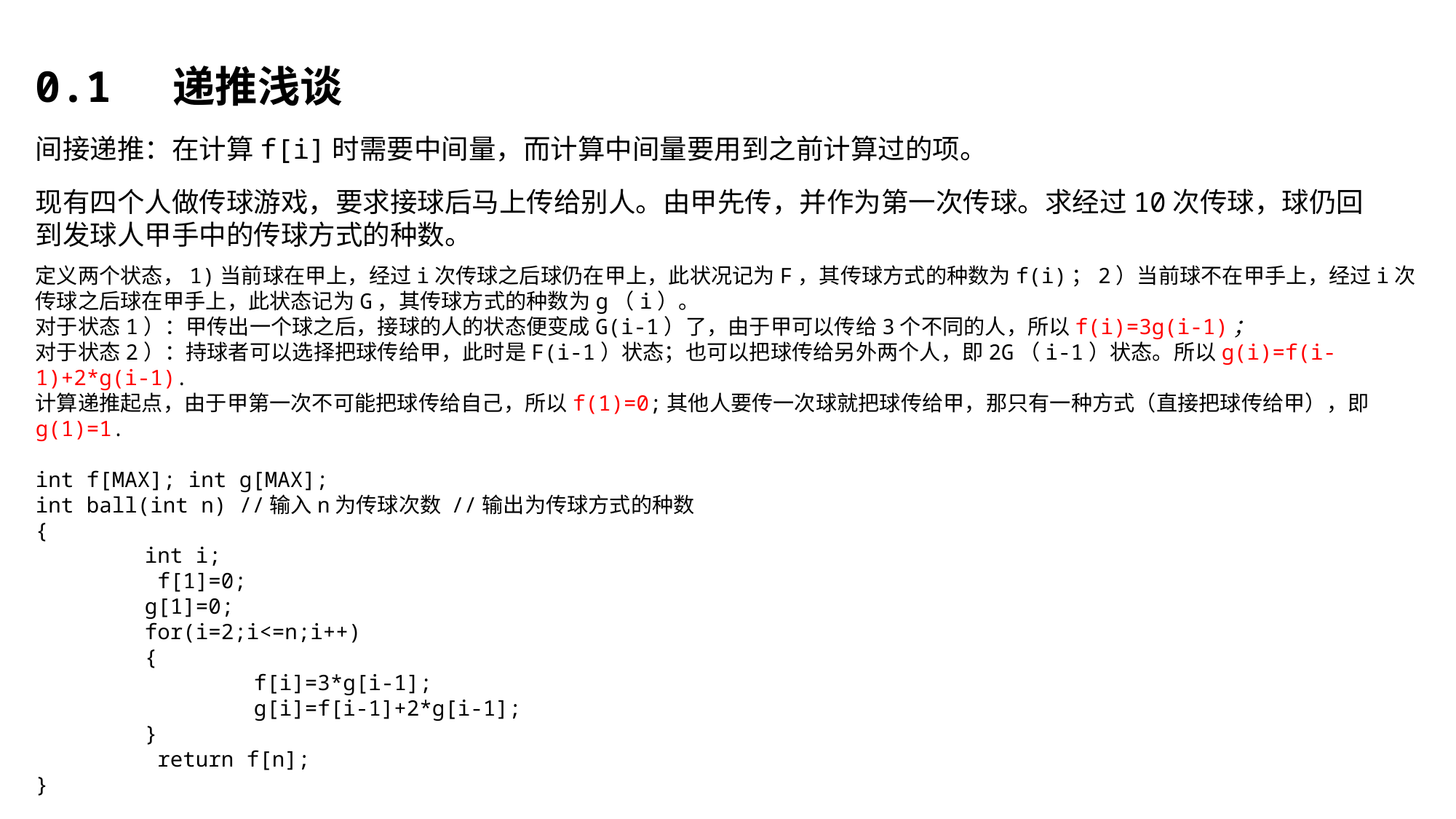

0.1  递推浅谈
间接递推：在计算f[i]时需要中间量，而计算中间量要用到之前计算过的项。
现有四个人做传球游戏，要求接球后马上传给别人。由甲先传，并作为第一次传球。求经过10次传球，球仍回到发球人甲手中的传球方式的种数。
定义两个状态，1)当前球在甲上，经过i次传球之后球仍在甲上，此状况记为F，其传球方式的种数为f(i)；2）当前球不在甲手上，经过i次传球之后球在甲手上，此状态记为G，其传球方式的种数为g（i）。
对于状态1）：甲传出一个球之后，接球的人的状态便变成G(i-1）了，由于甲可以传给3个不同的人，所以f(i)=3g(i-1)；
对于状态2）：持球者可以选择把球传给甲，此时是F(i-1）状态；也可以把球传给另外两个人，即2G（i-1）状态。所以g(i)=f(i-1)+2*g(i-1).
计算递推起点，由于甲第一次不可能把球传给自己，所以f(1)=0;其他人要传一次球就把球传给甲，那只有一种方式（直接把球传给甲），即g(1)=1.

int f[MAX]; int g[MAX];
int ball(int n) //输入n为传球次数 //输出为传球方式的种数
{
	int i;
	 f[1]=0;
	g[1]=0;
	for(i=2;i<=n;i++)
	{
		f[i]=3*g[i-1];
		g[i]=f[i-1]+2*g[i-1];
	}
	 return f[n];
}